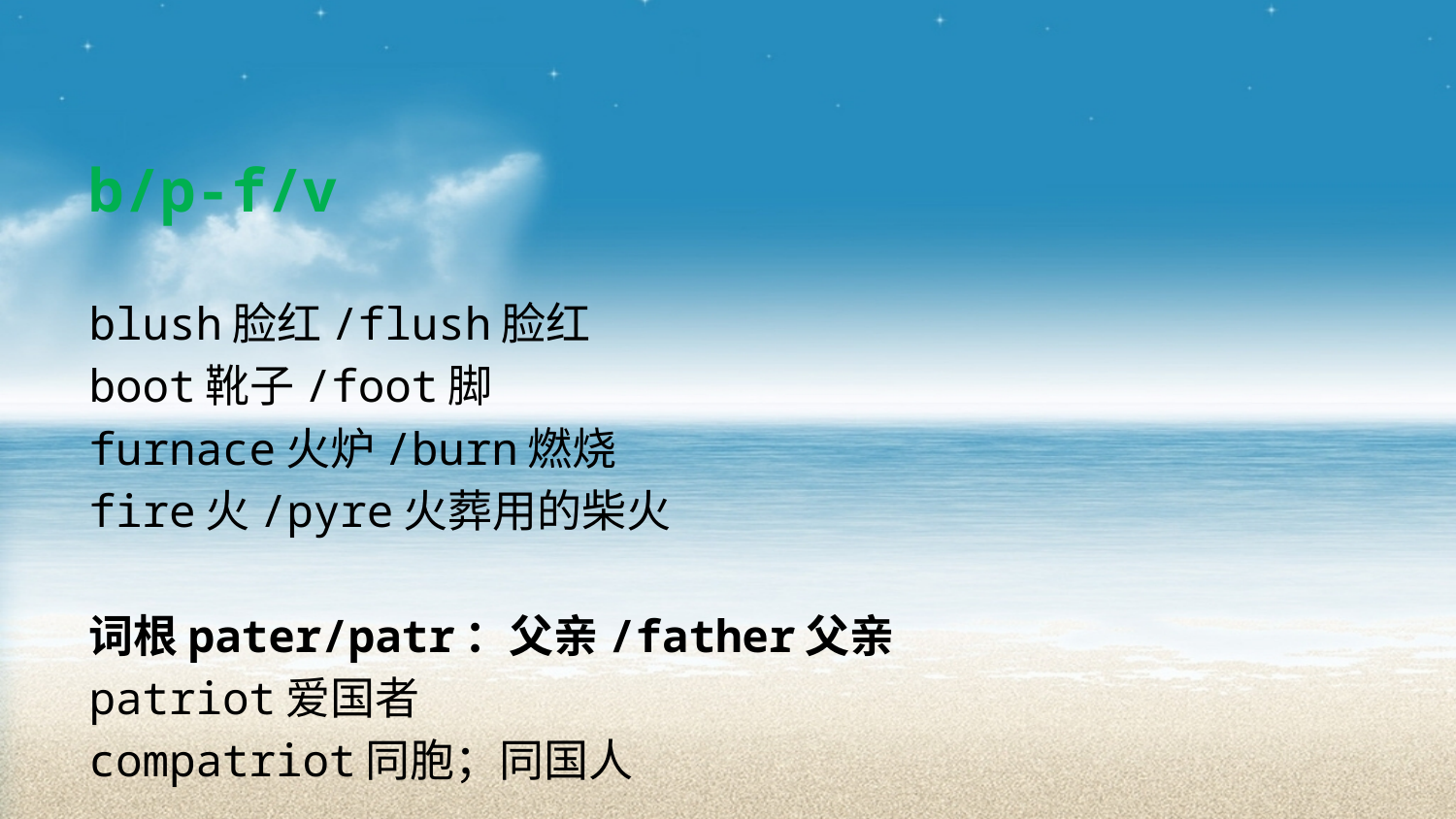

b/p-f/v

blush脸红/flush脸红
boot靴子/foot脚
furnace火炉/burn燃烧
fire火/pyre火葬用的柴火

词根pater/patr：父亲/father父亲
patriot爱国者
compatriot同胞；同国人